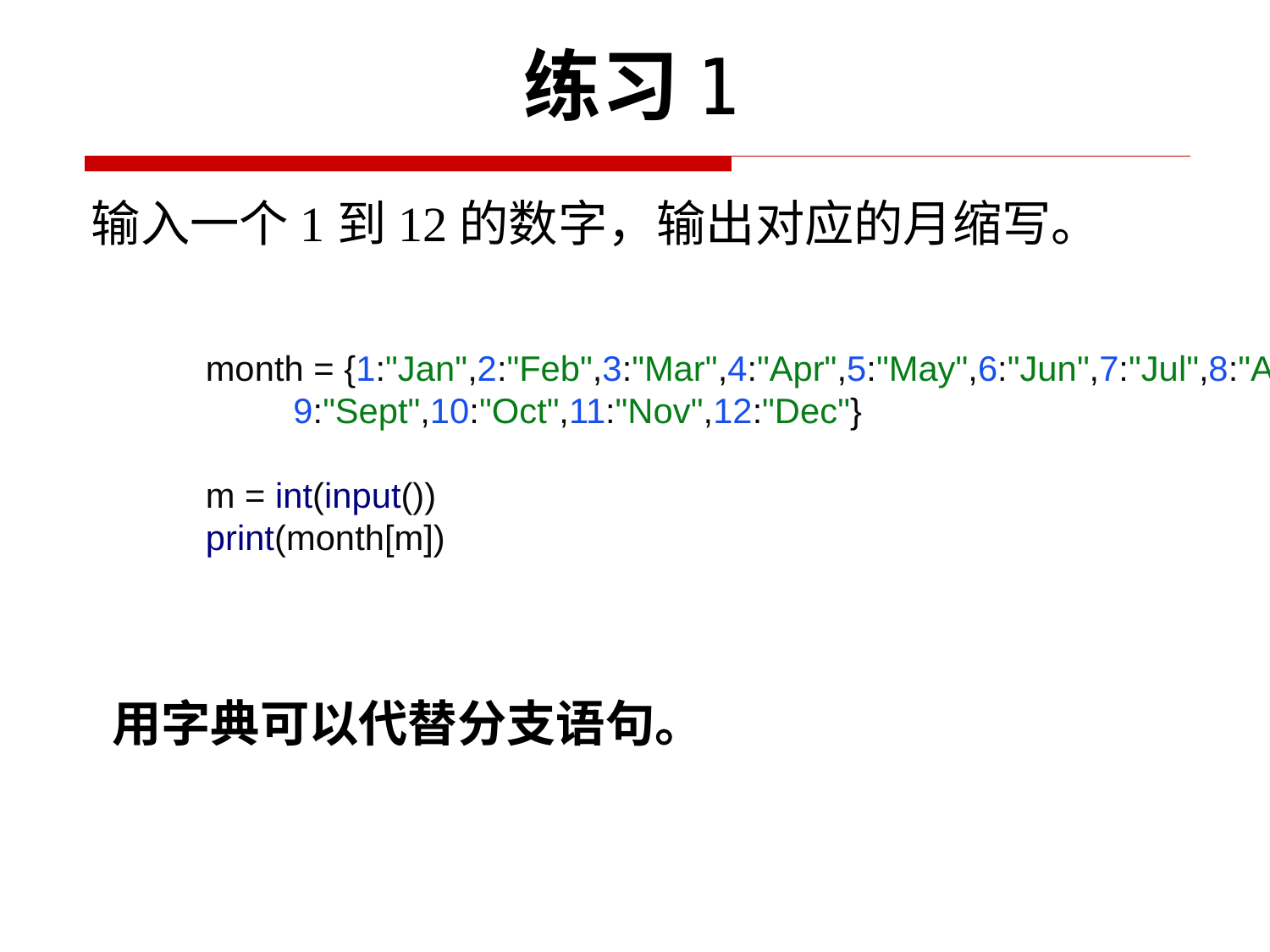

# 练习1
输入一个1到12的数字，输出对应的月缩写。
month = {1:"Jan",2:"Feb",3:"Mar",4:"Apr",5:"May",6:"Jun",7:"Jul",8:"Aug", \
         9:"Sept",10:"Oct",11:"Nov",12:"Dec"}
m = int(input())
print(month[m])
用字典可以代替分支语句。
11